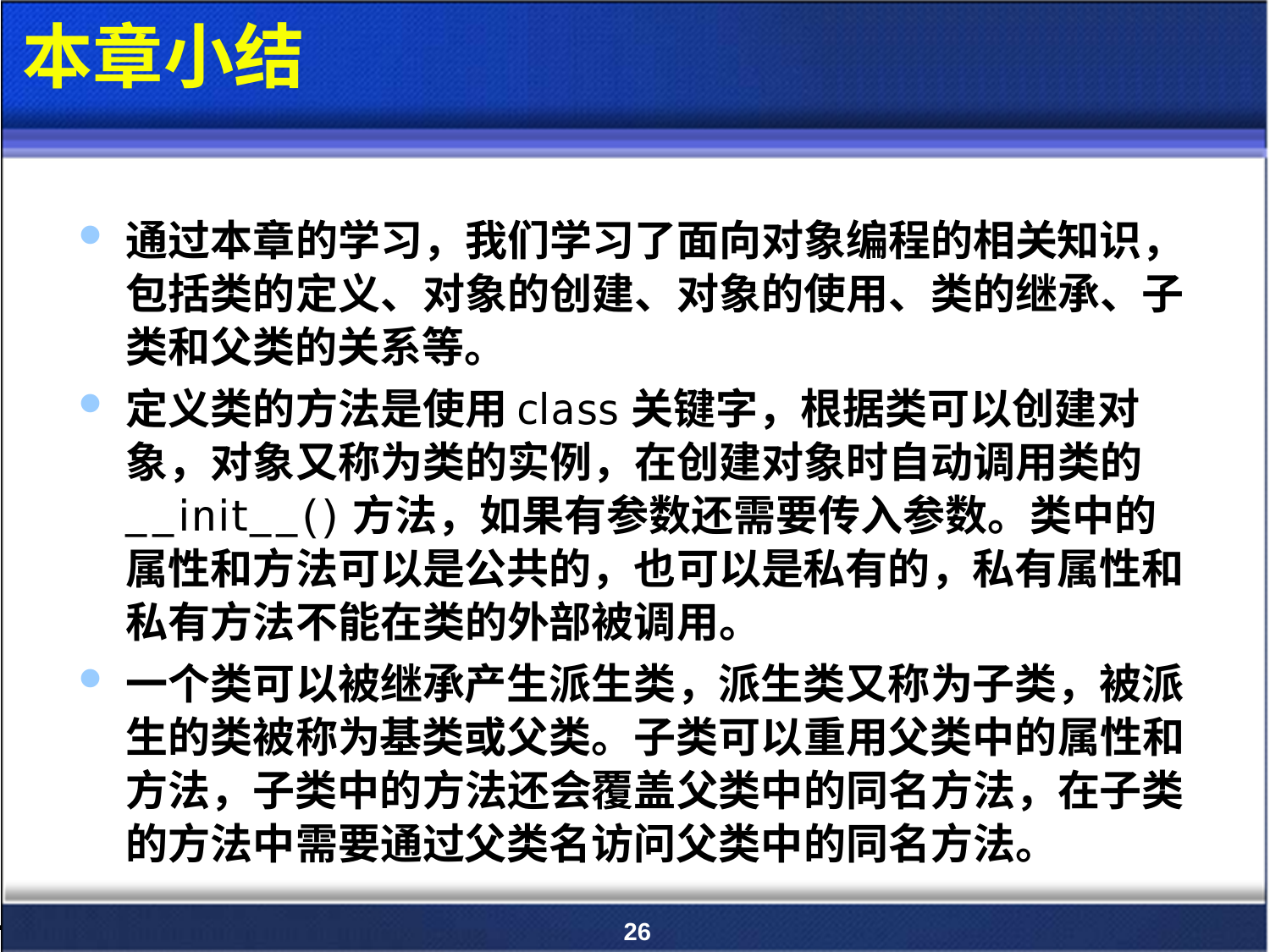

# 本章小结
通过本章的学习，我们学习了面向对象编程的相关知识，包括类的定义、对象的创建、对象的使用、类的继承、子类和父类的关系等。
定义类的方法是使用class关键字，根据类可以创建对象，对象又称为类的实例，在创建对象时自动调用类的__init__()方法，如果有参数还需要传入参数。类中的属性和方法可以是公共的，也可以是私有的，私有属性和私有方法不能在类的外部被调用。
一个类可以被继承产生派生类，派生类又称为子类，被派生的类被称为基类或父类。子类可以重用父类中的属性和方法，子类中的方法还会覆盖父类中的同名方法，在子类的方法中需要通过父类名访问父类中的同名方法。

26